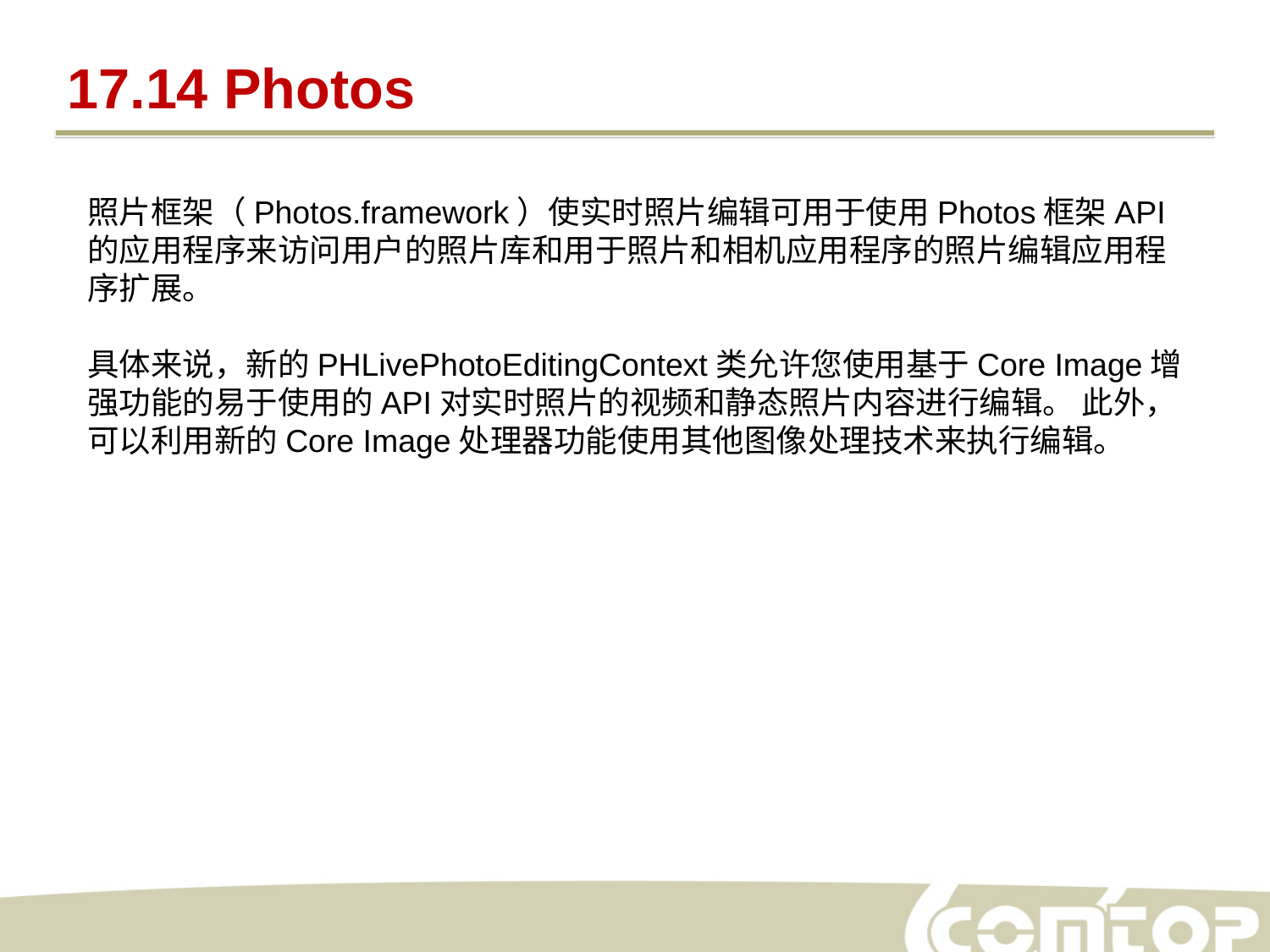

17.14 Photos

照片框架（Photos.framework）使实时照片编辑可用于使用Photos框架API的应用程序来访问用户的照片库和用于照片和相机应用程序的照片编辑应用程序扩展。

具体来说，新的PHLivePhotoEditingContext类允许您使用基于Core Image增强功能的易于使用的API对实时照片的视频和静态照片内容进行编辑。 此外，可以利用新的Core Image处理器功能使用其他图像处理技术来执行编辑。